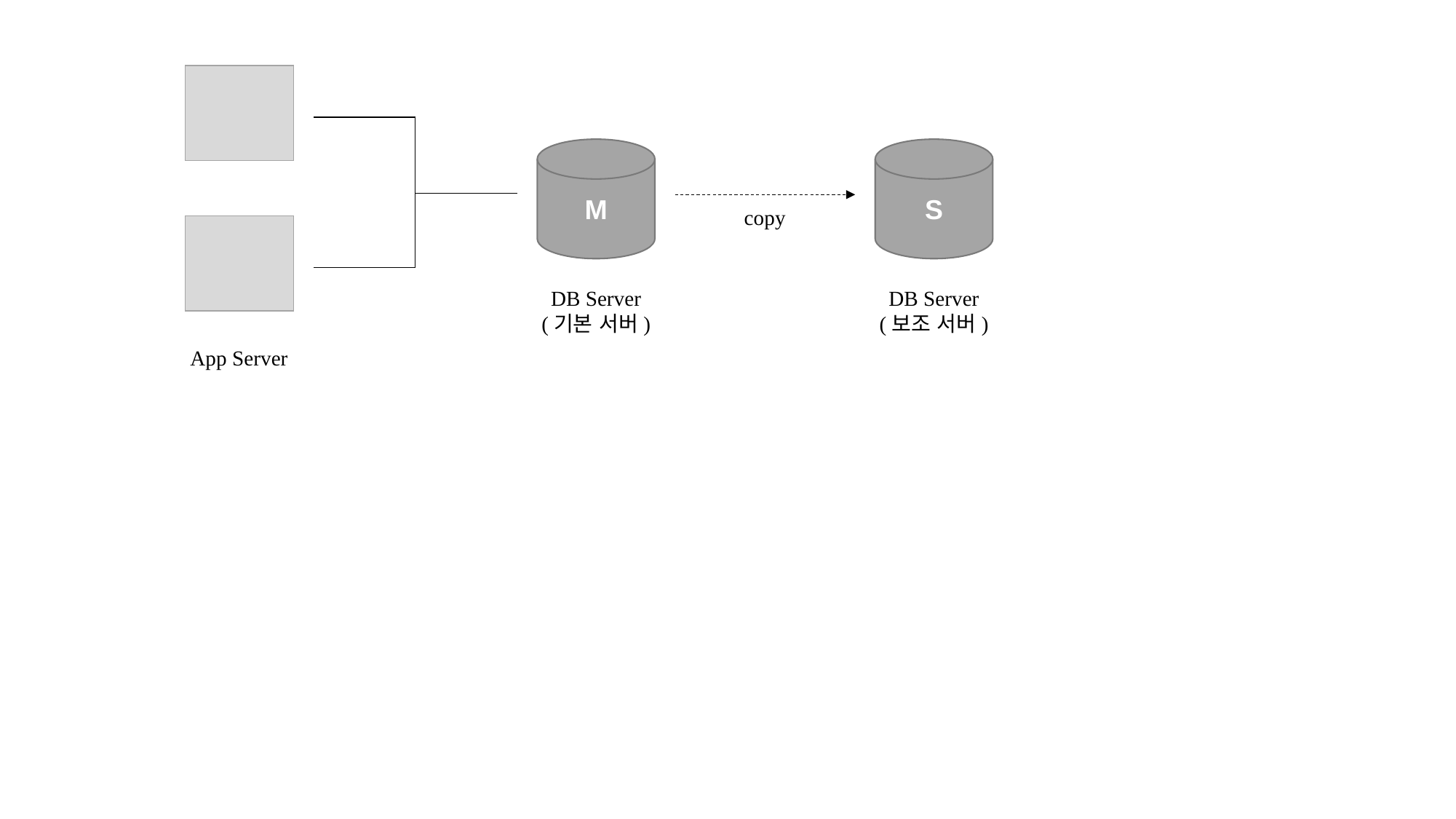

M
S
copy

DB Server
(기본 서버)
DB Server
(보조 서버)
App Server